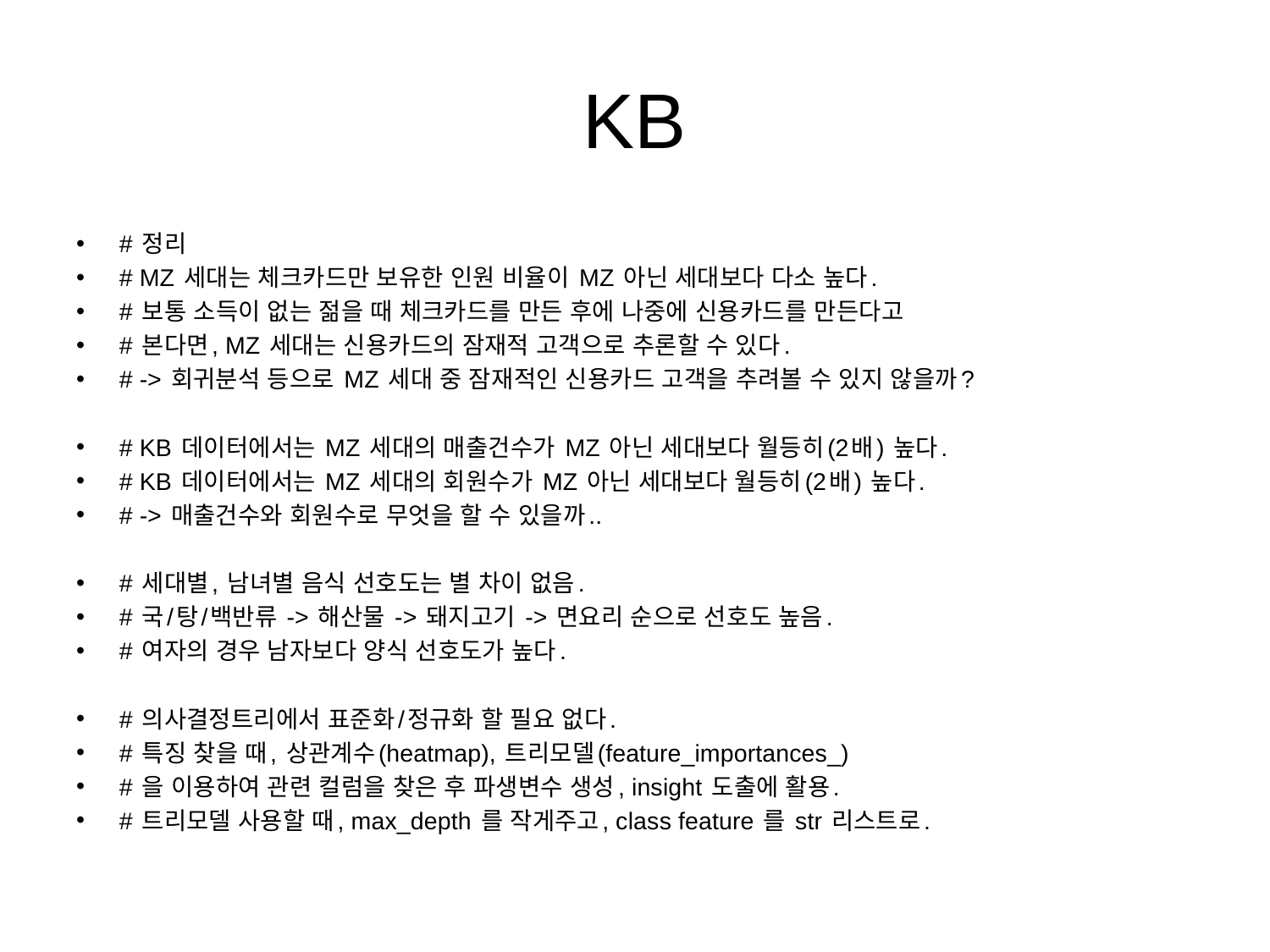

# KB
# 정리
# MZ 세대는 체크카드만 보유한 인원 비율이 MZ 아닌 세대보다 다소 높다.
# 보통 소득이 없는 젊을 때 체크카드를 만든 후에 나중에 신용카드를 만든다고
# 본다면, MZ 세대는 신용카드의 잠재적 고객으로 추론할 수 있다.
# -> 회귀분석 등으로 MZ 세대 중 잠재적인 신용카드 고객을 추려볼 수 있지 않을까?

# KB 데이터에서는 MZ 세대의 매출건수가 MZ 아닌 세대보다 월등히(2배) 높다.
# KB 데이터에서는 MZ 세대의 회원수가 MZ 아닌 세대보다 월등히(2배) 높다.
# -> 매출건수와 회원수로 무엇을 할 수 있을까..

# 세대별, 남녀별 음식 선호도는 별 차이 없음.
# 국/탕/백반류 -> 해산물 -> 돼지고기 -> 면요리 순으로 선호도 높음.
# 여자의 경우 남자보다 양식 선호도가 높다.

# 의사결정트리에서 표준화/정규화 할 필요 없다.
# 특징 찾을 때, 상관계수(heatmap), 트리모델(feature_importances_)
# 을 이용하여 관련 컬럼을 찾은 후 파생변수 생성, insight 도출에 활용.
# 트리모델 사용할 때, max_depth 를 작게주고, class feature 를 str 리스트로.